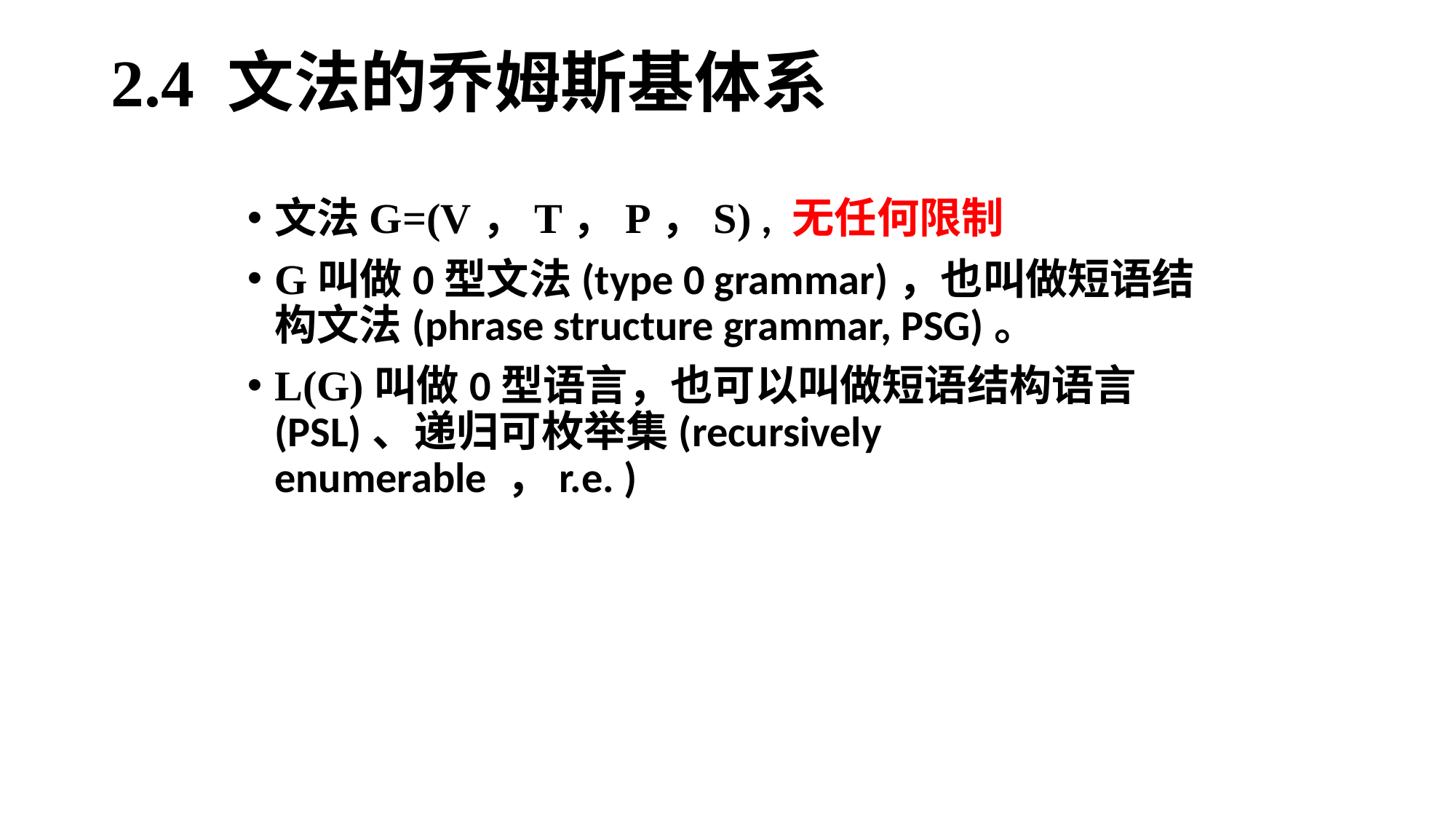

# 2.4 文法的乔姆斯基体系
文法G=(V，T，P，S) , 无任何限制
G叫做0型文法(type 0 grammar)，也叫做短语结构文法(phrase structure grammar, PSG)。
L(G)叫做0型语言，也可以叫做短语结构语言(PSL)、递归可枚举集(recursively enumerable ，r.e. )
9